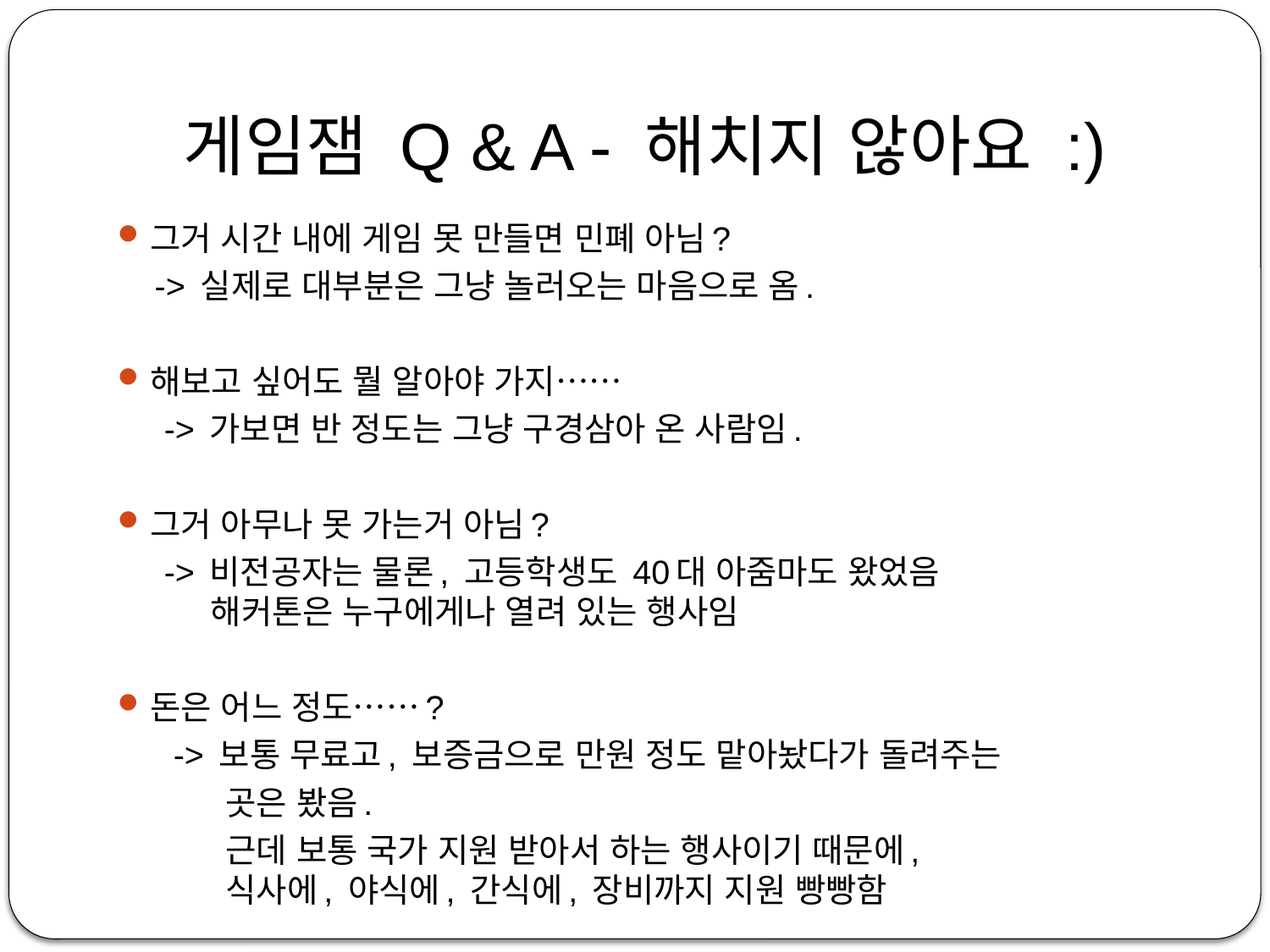

# 게임잼 Q & A - 해치지 않아요 :)
그거 시간 내에 게임 못 만들면 민폐 아님?
    -> 실제로 대부분은 그냥 놀러오는 마음으로 옴.

해보고 싶어도 뭘 알아야 가지……
     -> 가보면 반 정도는 그냥 구경삼아 온 사람임.

그거 아무나 못 가는거 아님?
     -> 비전공자는 물론, 고등학생도 40대 아줌마도 왔었음
          해커톤은 누구에게나 열려 있는 행사임

돈은 어느 정도……?
      -> 보통 무료고, 보증금으로 만원 정도 맡아놨다가 돌려주는
           곳은 봤음.
           근데 보통 국가 지원 받아서 하는 행사이기 때문에,
           식사에, 야식에, 간식에, 장비까지 지원 빵빵함